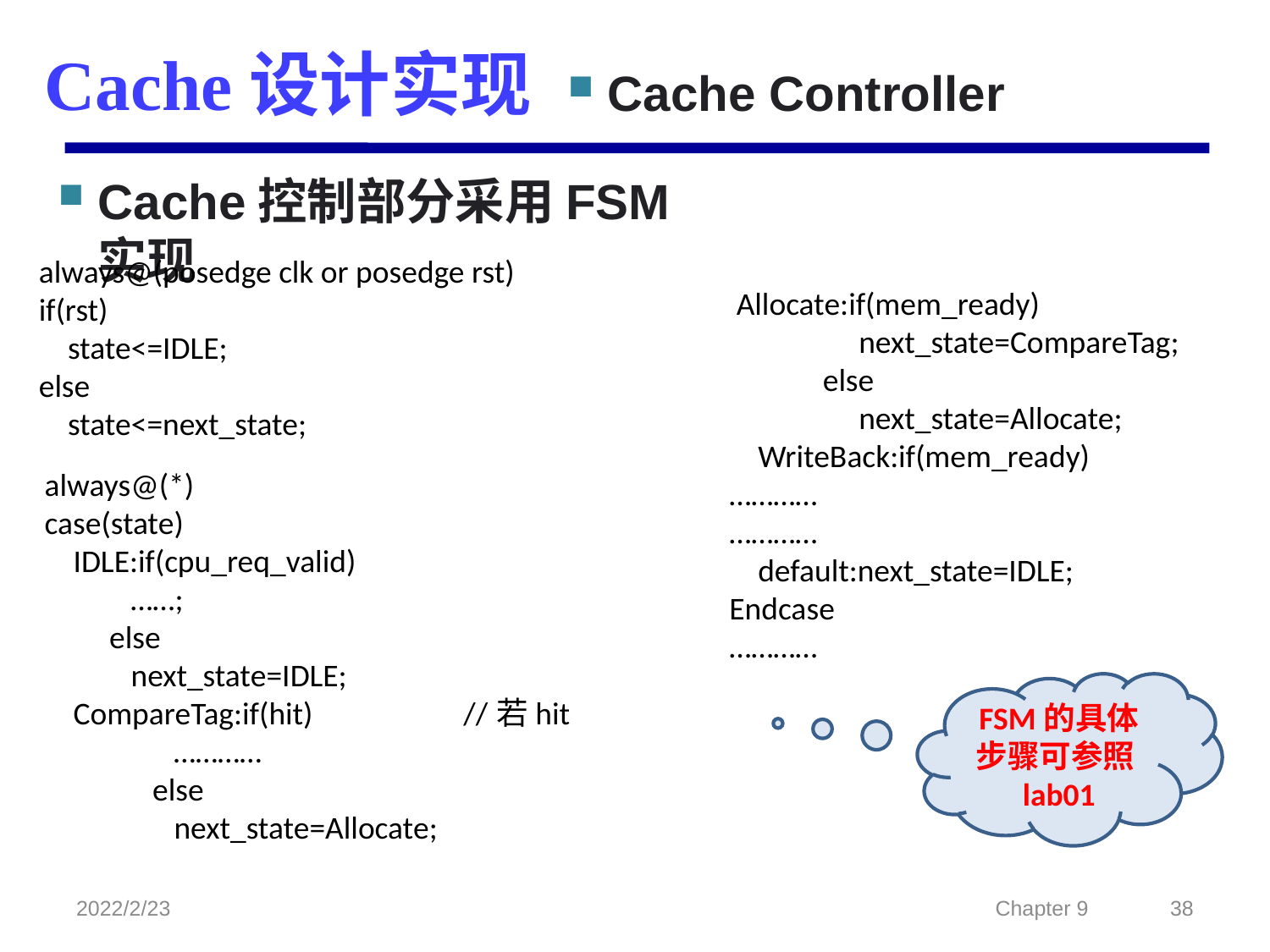

# Cache设计实现
Cache Controller

Cache控制部分采用FSM实现

always@(posedge clk or posedge rst)
if(rst)
    state<=IDLE;
else
    state<=next_state;
 Allocate:if(mem_ready)
                  next_state=CompareTag;
             else
                  next_state=Allocate;
    WriteBack:if(mem_ready)
…………
…………
    default:next_state=IDLE;
Endcase
…………
always@(*)
case(state)
    IDLE:if(cpu_req_valid)
            ……;
         else
            next_state=IDLE;
    CompareTag:if(hit)                     //若hit
                  …………
               else
                  next_state=Allocate;

FSM的具体步骤可参照lab01
2022/2/23
Chapter 9
38